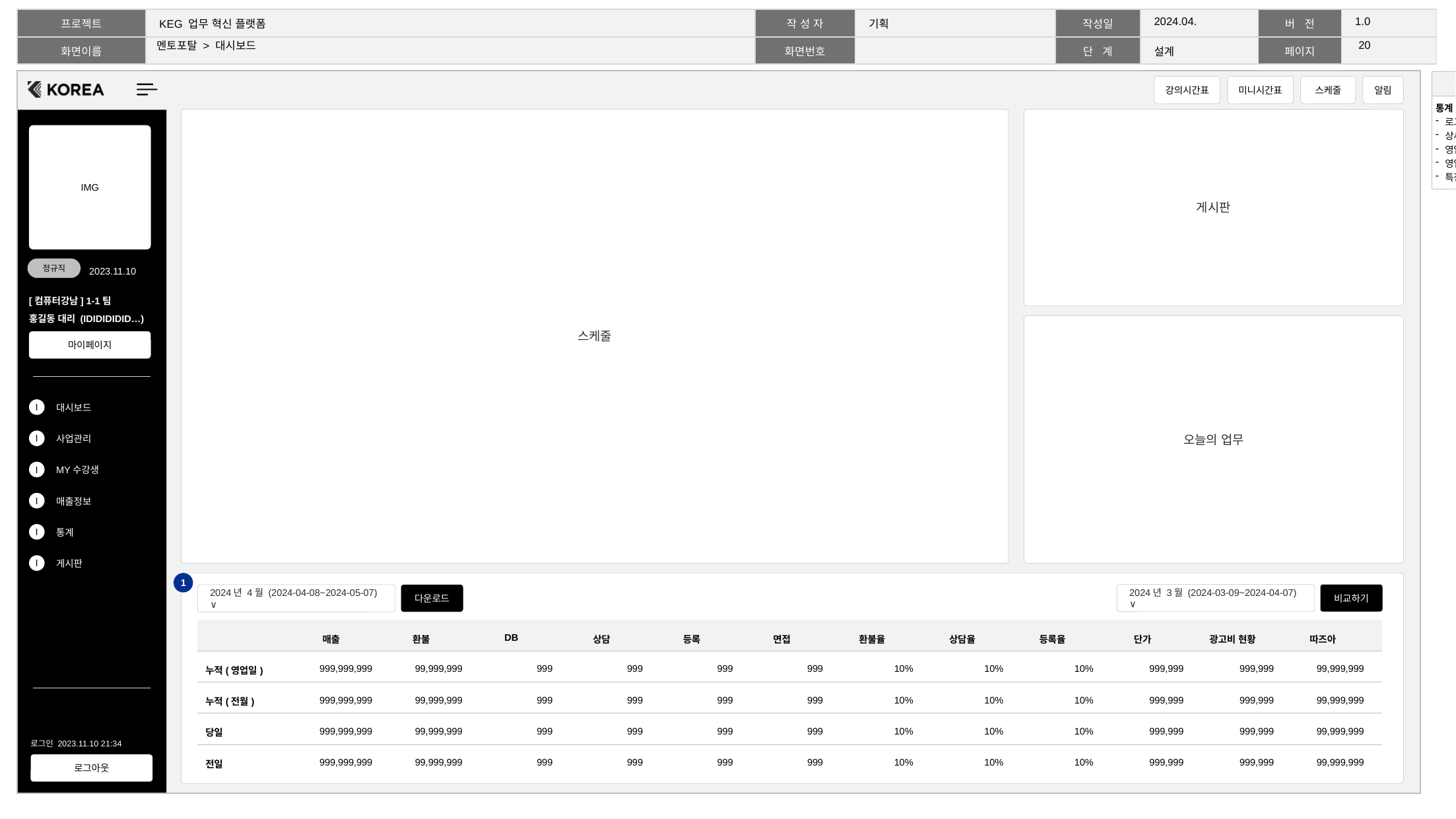

20

# 멘토포탈 > 대시보드
| 화면 설명 |
| --- |
| 통계 로그인 사용자의 관련 통계.. 상세 기능 및 항목 정의는 통계 정책이 확정된 후 기획 예정. 영업월별 통계. 영업월별 통계 다운로드. 특정 영업월과 통계 비교하기. |
강의시간표
미니시간표
스케줄
알림
1

비교하기
2024년 3월 (2024-03-09~2024-04-07) ∨
다운로드
2024년 4월 (2024-04-08~2024-05-07) ∨
|  | 매출 | 환불 | DB | 상담 | 등록 | 면접 | 환불율 | 상담율 | 등록율 | 단가 | 광고비 현황 | 따즈아 |  |
| --- | --- | --- | --- | --- | --- | --- | --- | --- | --- | --- | --- | --- | --- |
| 누적(영업일) | 999,999,999 | 99,999,999 | 999 | 999 | 999 | 999 | 10% | 10% | 10% | 999,999 | 999,999 | 99,999,999 |  |
| 누적(전월) | 999,999,999 | 99,999,999 | 999 | 999 | 999 | 999 | 10% | 10% | 10% | 999,999 | 999,999 | 99,999,999 |  |
| 당일 | 999,999,999 | 99,999,999 | 999 | 999 | 999 | 999 | 10% | 10% | 10% | 999,999 | 999,999 | 99,999,999 |  |
| 전일 | 999,999,999 | 99,999,999 | 999 | 999 | 999 | 999 | 10% | 10% | 10% | 999,999 | 999,999 | 99,999,999 |  |